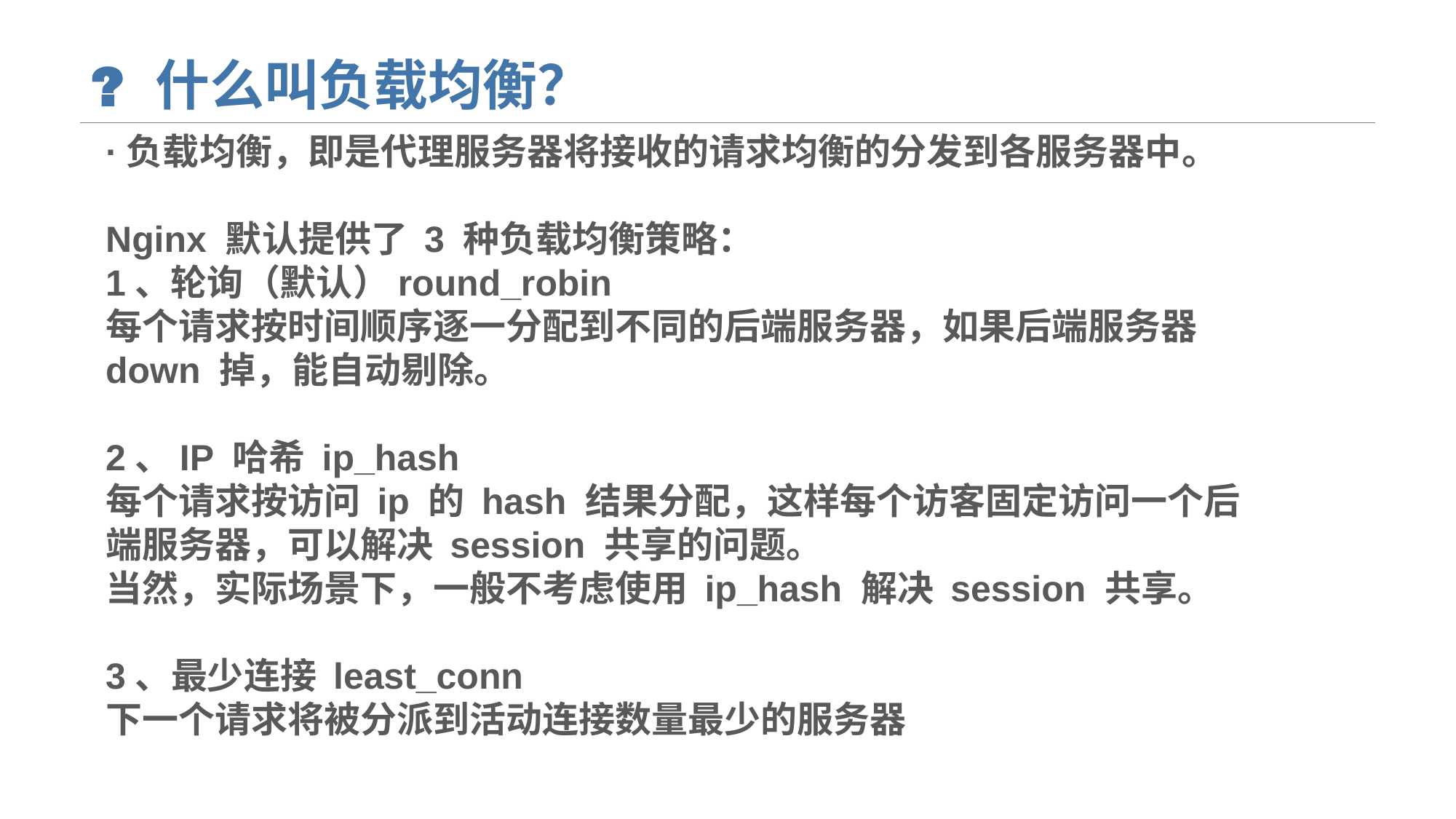

# ? 什么叫负载均衡？
·负载均衡，即是代理服务器将接收的请求均衡的分发到各服务器中。

Nginx 默认提供了 3 种负载均衡策略：
1、轮询（默认）round_robin
每个请求按时间顺序逐一分配到不同的后端服务器，如果后端服务器 down 掉，能自动剔除。

2、IP 哈希 ip_hash
每个请求按访问 ip 的 hash 结果分配，这样每个访客固定访问一个后端服务器，可以解决 session 共享的问题。
当然，实际场景下，一般不考虑使用 ip_hash 解决 session 共享。

3、最少连接 least_conn
下一个请求将被分派到活动连接数量最少的服务器
34